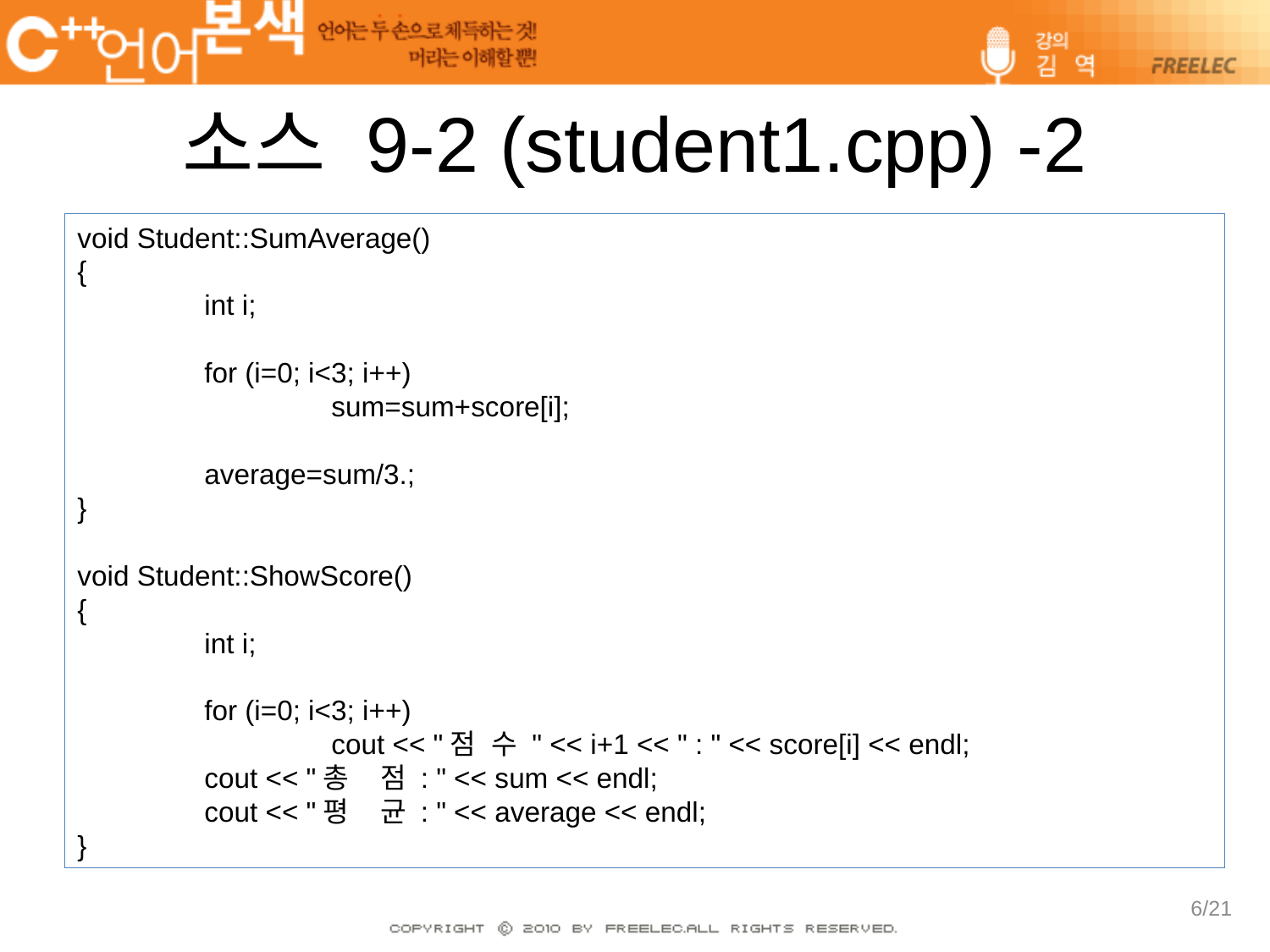

# 소스 9-2 (student1.cpp) -2
void Student::SumAverage()
{
	int i;

	for (i=0; i<3; i++)
		sum=sum+score[i];

	average=sum/3.;
}

void Student::ShowScore()
{
	int i;

	for (i=0; i<3; i++)
		cout << "점  수 " << i+1 << " : " << score[i] << endl;
	cout << "총    점 : " << sum << endl;
	cout << "평    균 : " << average << endl;
}
6/21